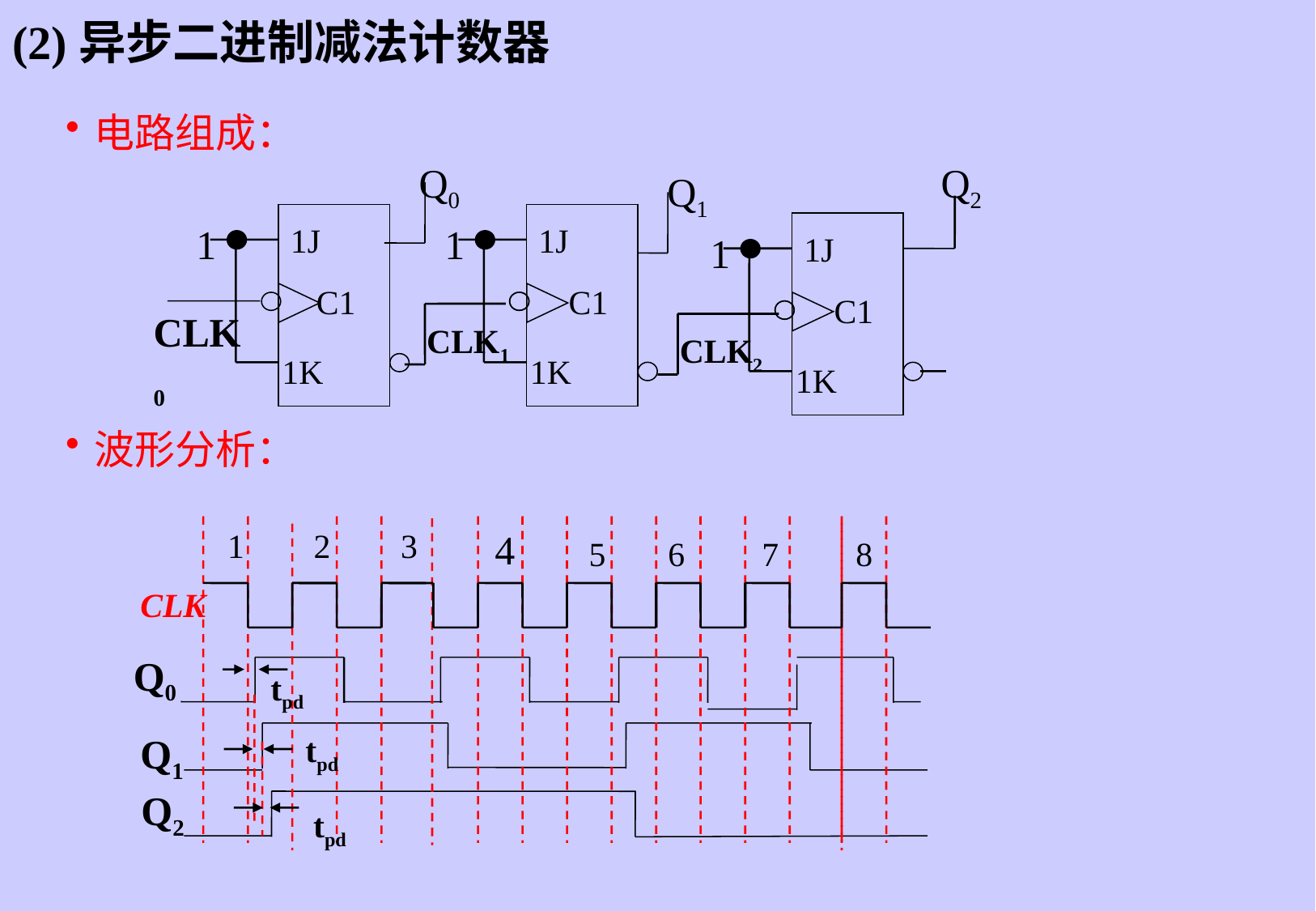

# (2)异步二进制减法计数器
电路组成：
Q0
Q2
Q1

1
1J
1
1J

1
1J

C1
C1

C1

CLK0

CLK1

CLK2
1K
1K

1K

波形分析：

1
2
3

4

5
6
7
8
CLK

Q0

tpd

Q1

tpd

Q2

tpd